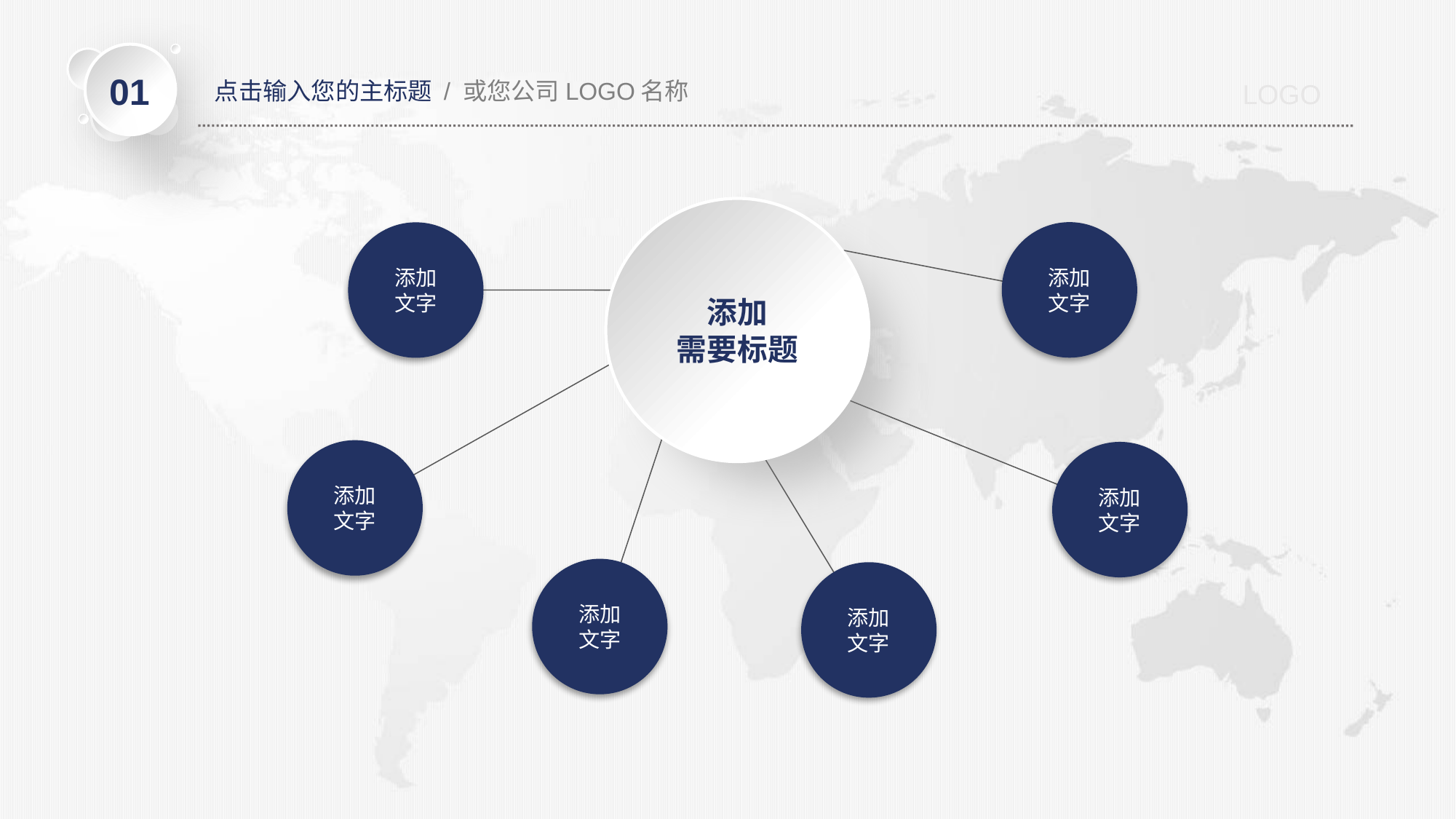

01

点击输入您的主标题 / 或您公司LOGO名称
LOGO
添加
需要标题
添加
文字
添加
文字

添加
文字
添加
文字
添加
文字
添加
文字